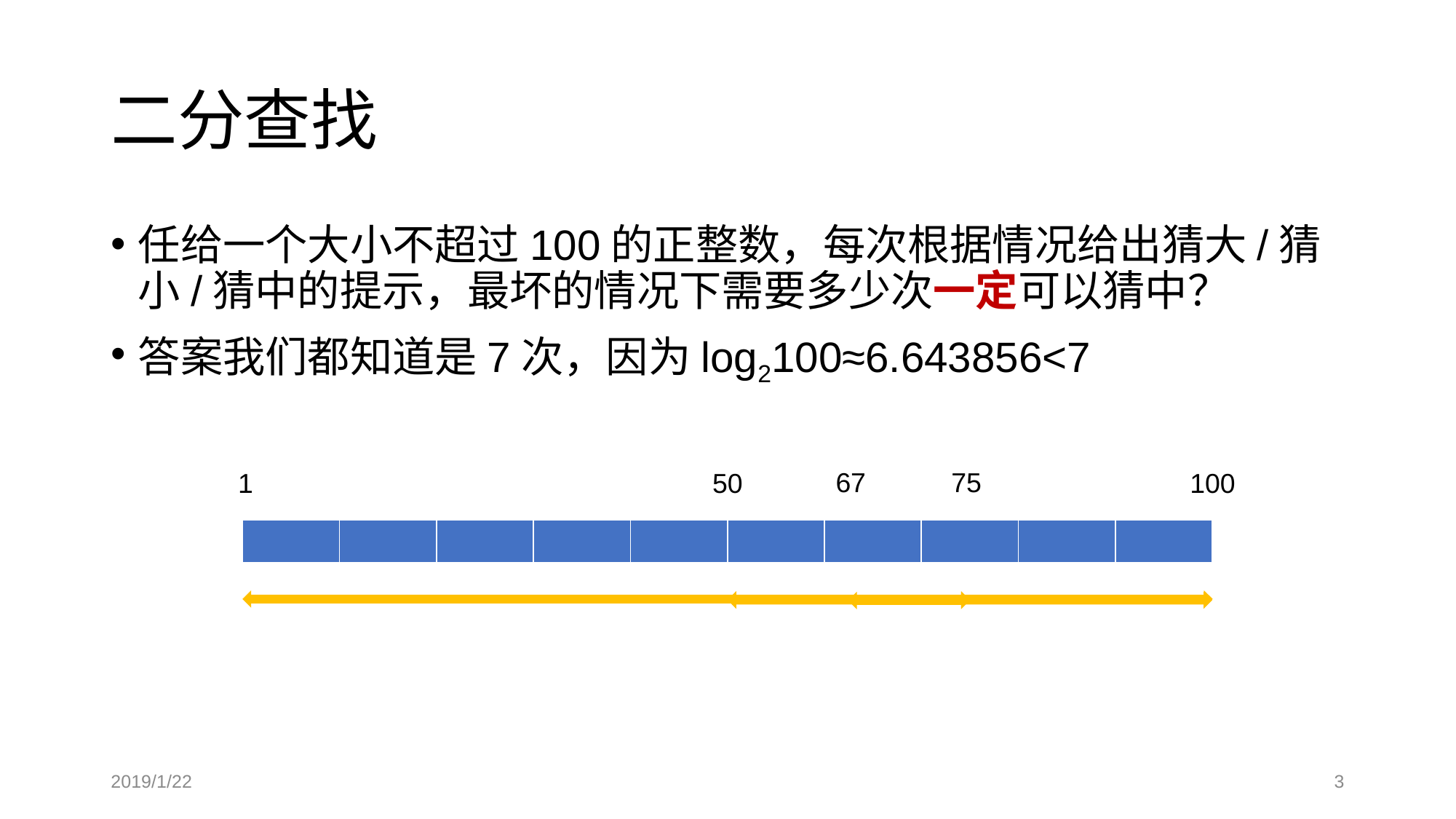

# 二分查找
任给一个大小不超过100的正整数，每次根据情况给出猜大/猜小/猜中的提示，最坏的情况下需要多少次一定可以猜中？
答案我们都知道是7次，因为log2100≈6.643856<7
67
75
1
50
100
|  |  |  |  |  |  |  |  |  |  |
| --- | --- | --- | --- | --- | --- | --- | --- | --- | --- |

2019/1/22
3